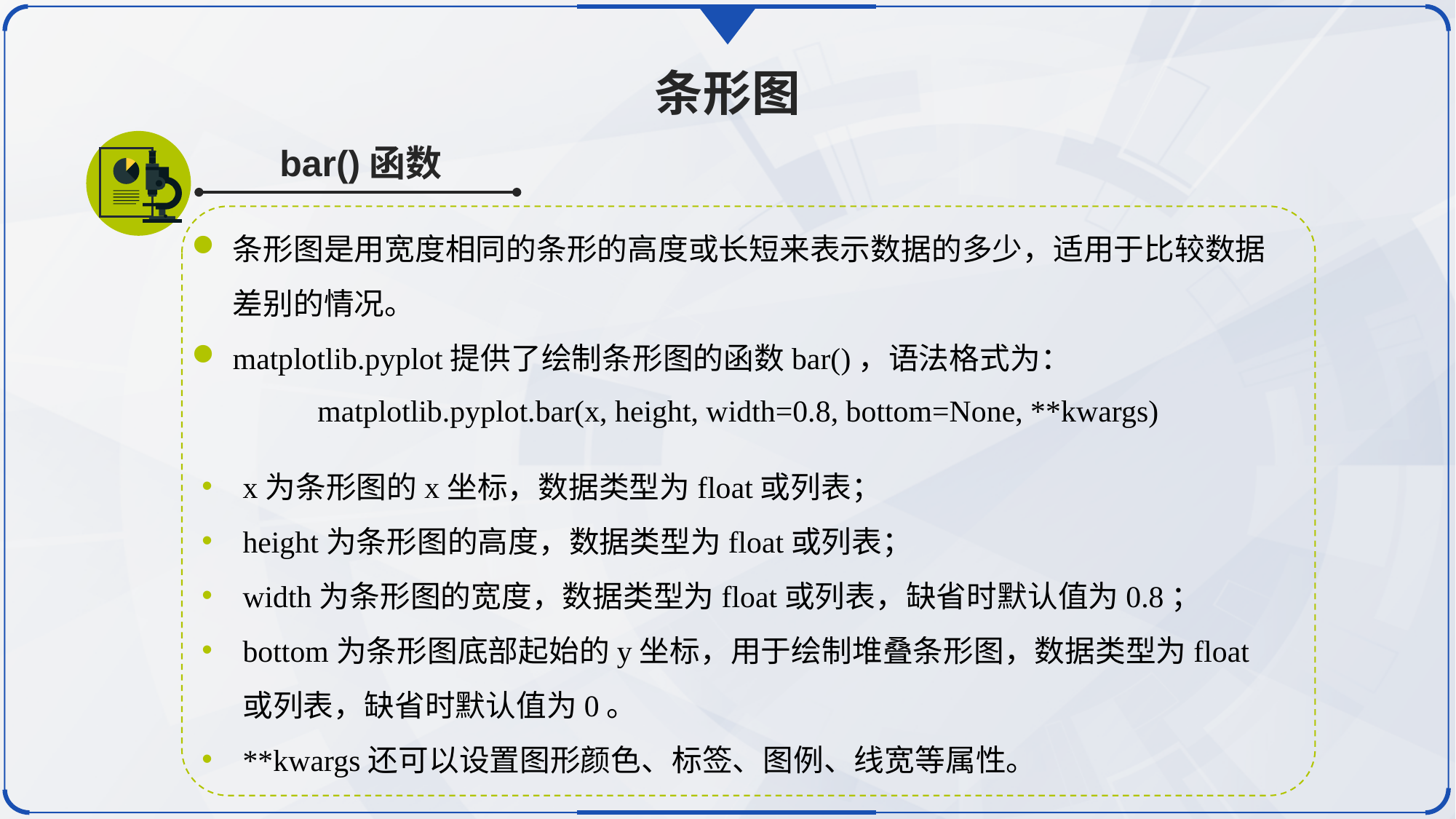

条形图

bar()函数

条形图是用宽度相同的条形的高度或长短来表示数据的多少，适用于比较数据差别的情况。
matplotlib.pyplot提供了绘制条形图的函数bar()，语法格式为：
matplotlib.pyplot.bar(x, height, width=0.8, bottom=None, **kwargs)
x为条形图的x坐标，数据类型为float或列表；
height为条形图的高度，数据类型为float或列表；
width为条形图的宽度，数据类型为float或列表，缺省时默认值为0.8；
bottom为条形图底部起始的y坐标，用于绘制堆叠条形图，数据类型为float或列表，缺省时默认值为0。
**kwargs还可以设置图形颜色、标签、图例、线宽等属性。